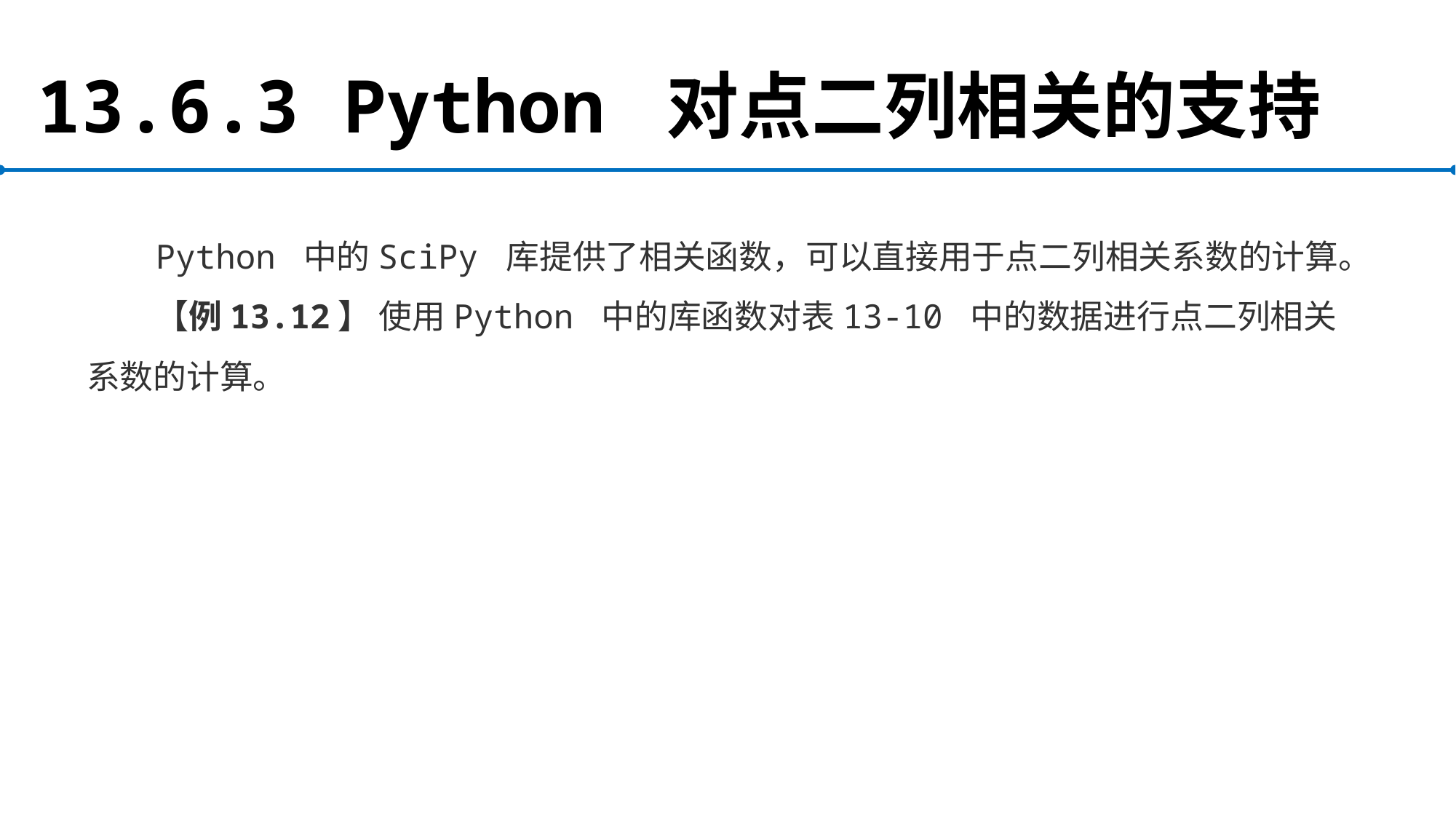

# 13.6.3 Python 对点二列相关的支持
Python 中的SciPy 库提供了相关函数，可以直接用于点二列相关系数的计算。
【例13.12】 使用Python 中的库函数对表13-10 中的数据进行点二列相关系数的计算。